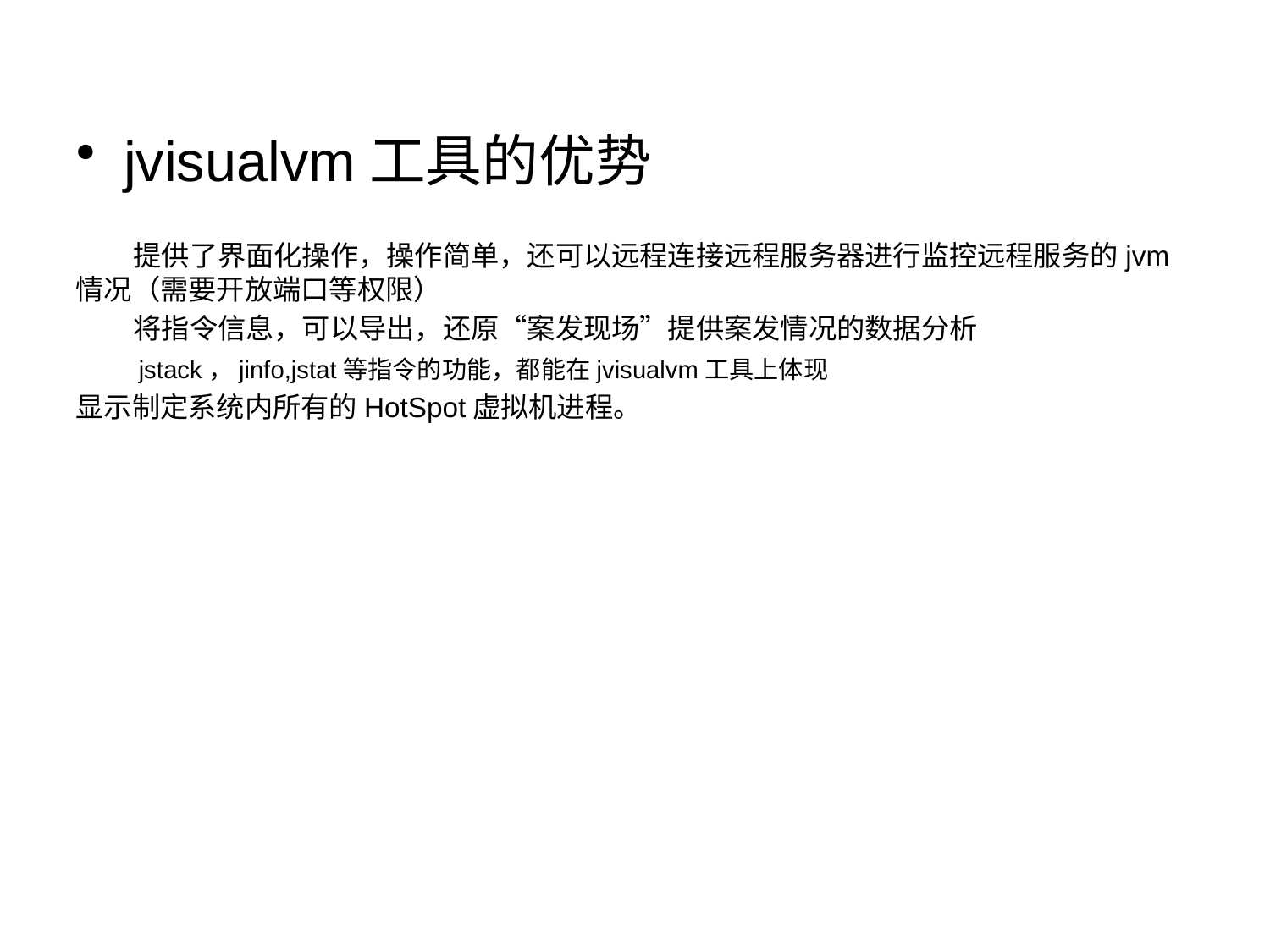

jvisualvm工具的优势

        提供了界面化操作，操作简单，还可以远程连接远程服务器进行监控远程服务的jvm情况（需要开放端口等权限）
        将指令信息，可以导出，还原“案发现场”提供案发情况的数据分析
        jstack，jinfo,jstat等指令的功能，都能在jvisualvm工具上体现
显示制定系统内所有的HotSpot虚拟机进程。